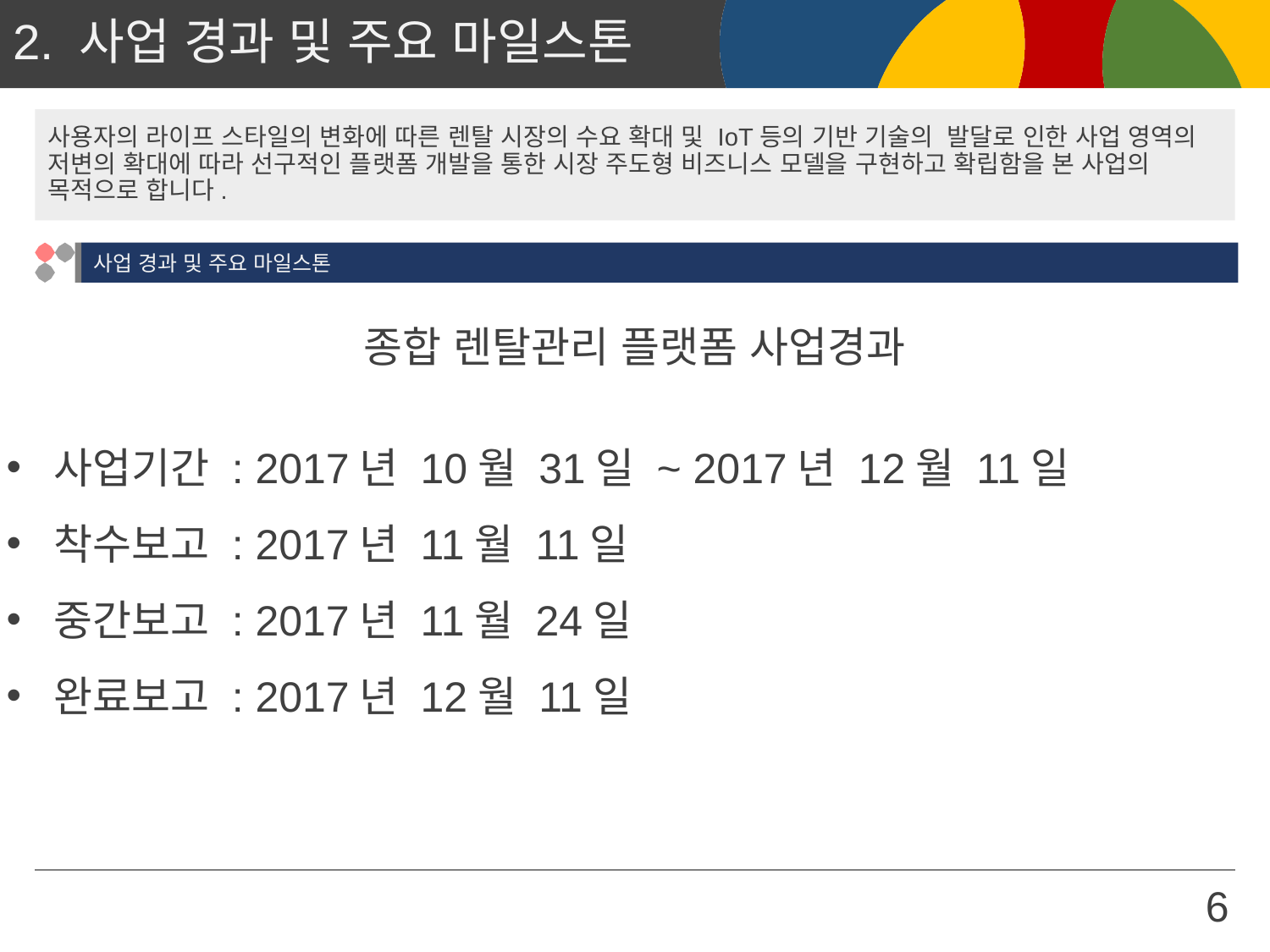

# 2. 사업 경과 및 주요 마일스톤
사용자의 라이프 스타일의 변화에 따른 렌탈 시장의 수요 확대 및 IoT등의 기반 기술의  발달로 인한 사업 영역의 저변의 확대에 따라 선구적인 플랫폼 개발을 통한 시장 주도형 비즈니스 모델을 구현하고 확립함을 본 사업의 목적으로 합니다.

사업 경과 및 주요 마일스톤
종합 렌탈관리 플랫폼 사업경과
사업기간 : 2017년 10월 31일 ~ 2017년 12월 11일
착수보고 : 2017년 11월 11일
중간보고 : 2017년 11월 24일
완료보고 : 2017년 12월 11일